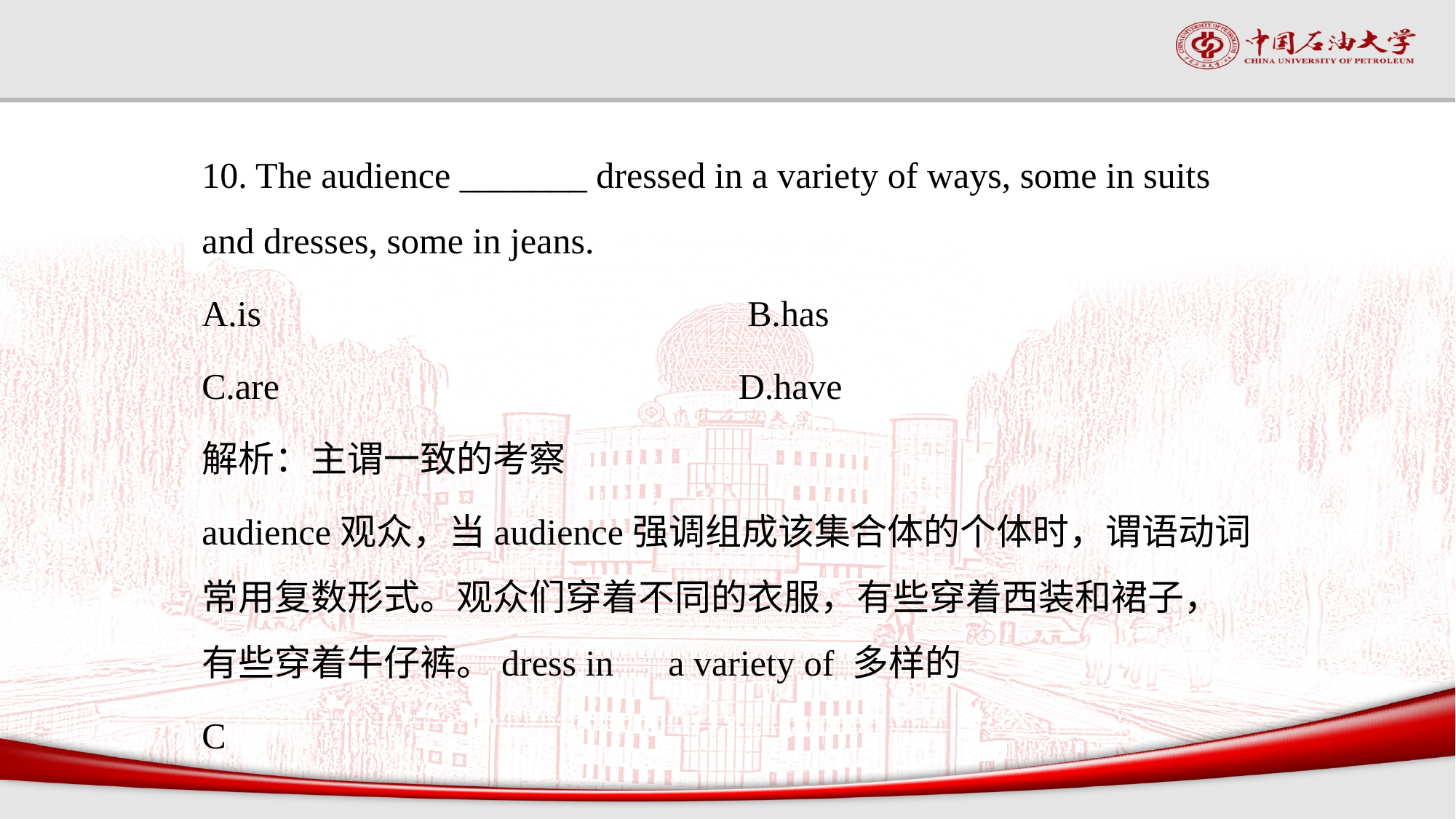

10. The audience _______ dressed in a variety of ways, some in suits and dresses, some in jeans.
A.is			   		B.has
C.are				           D.have
解析：主谓一致的考察
audience观众，当audience强调组成该集合体的个体时，谓语动词常用复数形式。观众们穿着不同的衣服，有些穿着西装和裙子，有些穿着牛仔裤。dress in      a variety of 多样的
C